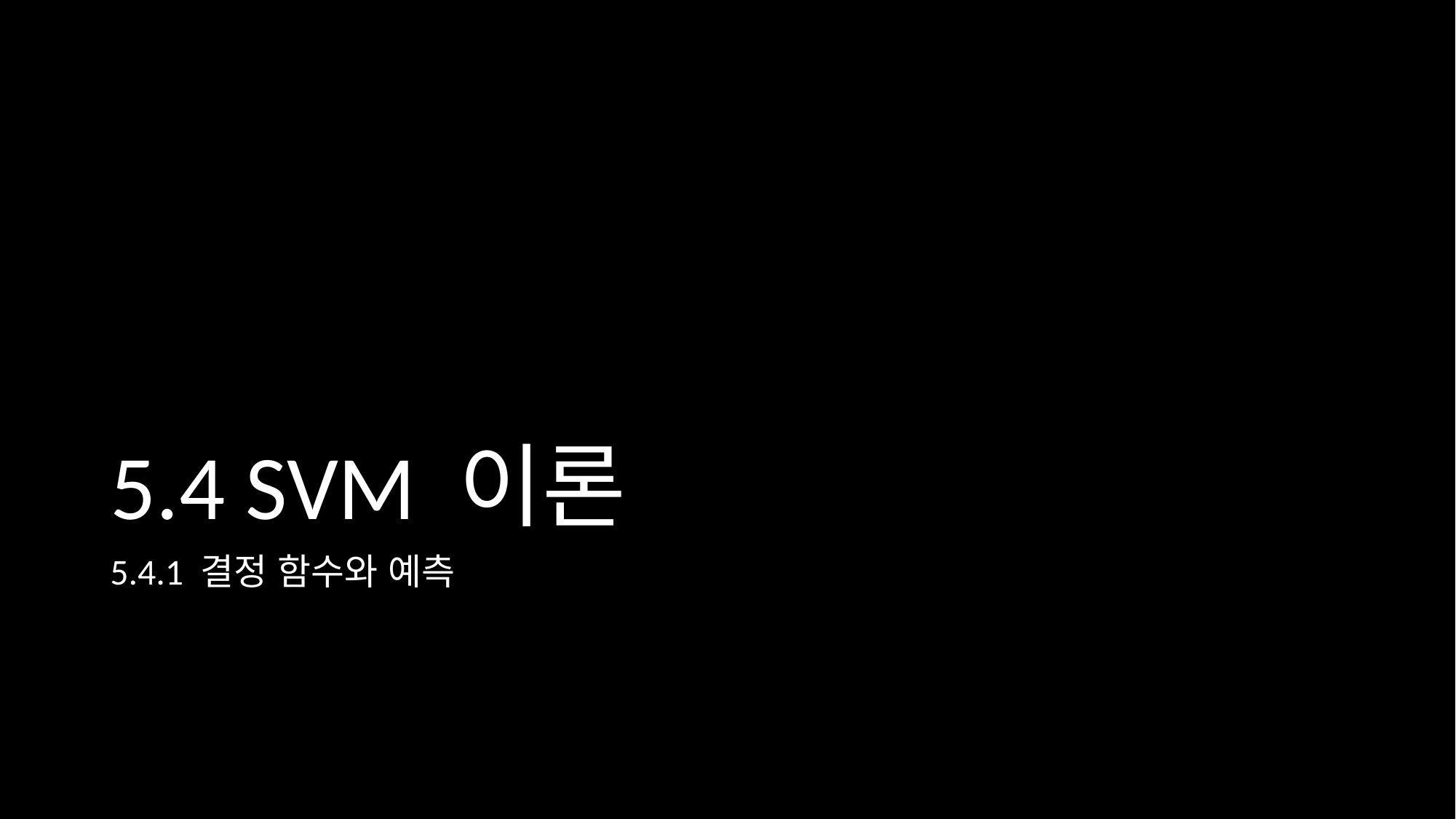

# 5.4 SVM 이론
5.4.1 결정 함수와 예측